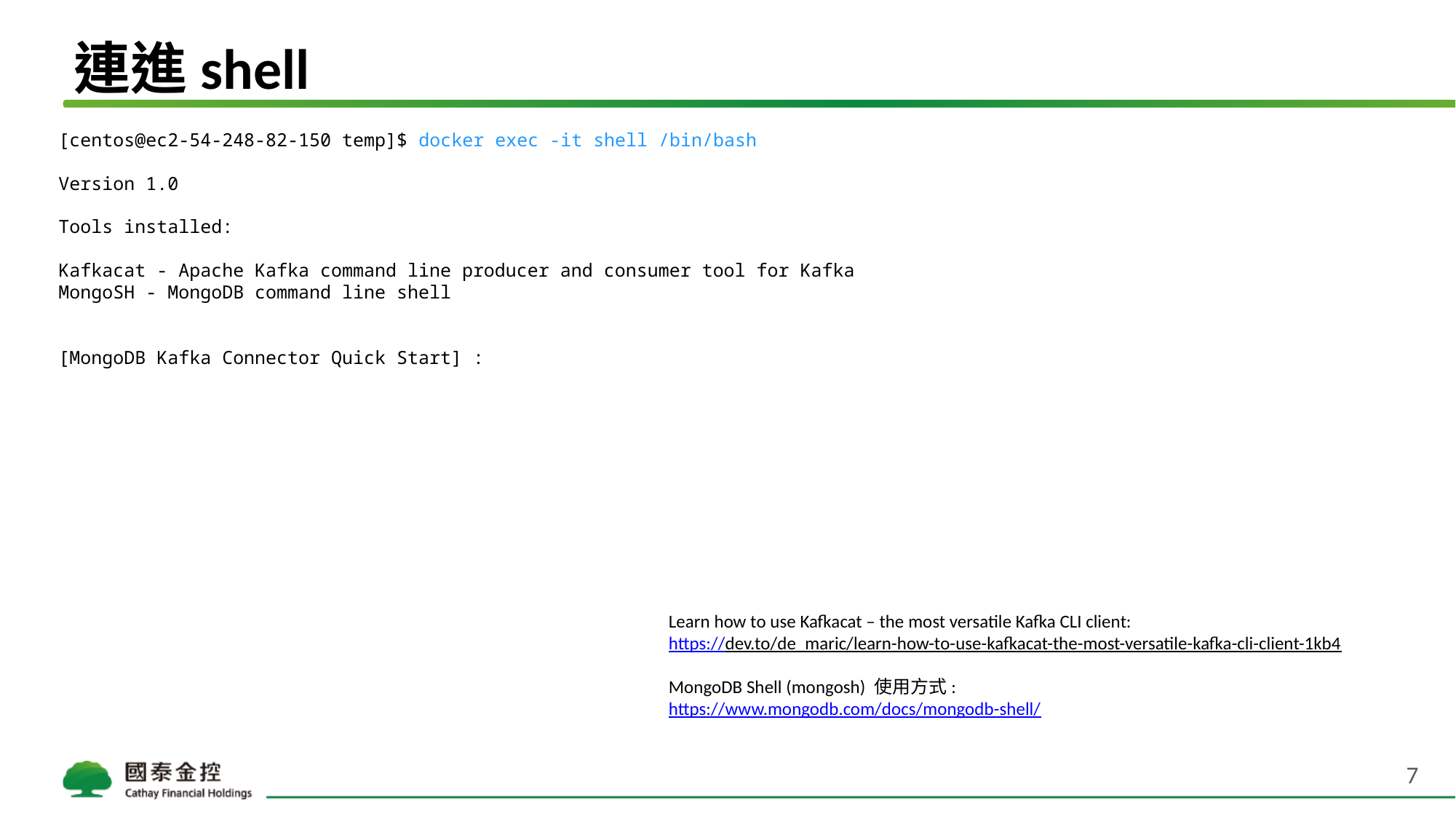

# 連進shell
[centos@ec2-54-248-82-150 temp]$ docker exec -it shell /bin/bash

Version 1.0

Tools installed:

Kafkacat - Apache Kafka command line producer and consumer tool for Kafka
MongoSH - MongoDB command line shell

[MongoDB Kafka Connector Quick Start] :
Learn how to use Kafkacat – the most versatile Kafka CLI client:
https://dev.to/de_maric/learn-how-to-use-kafkacat-the-most-versatile-kafka-cli-client-1kb4

MongoDB Shell (mongosh) 使用方式:
https://www.mongodb.com/docs/mongodb-shell/